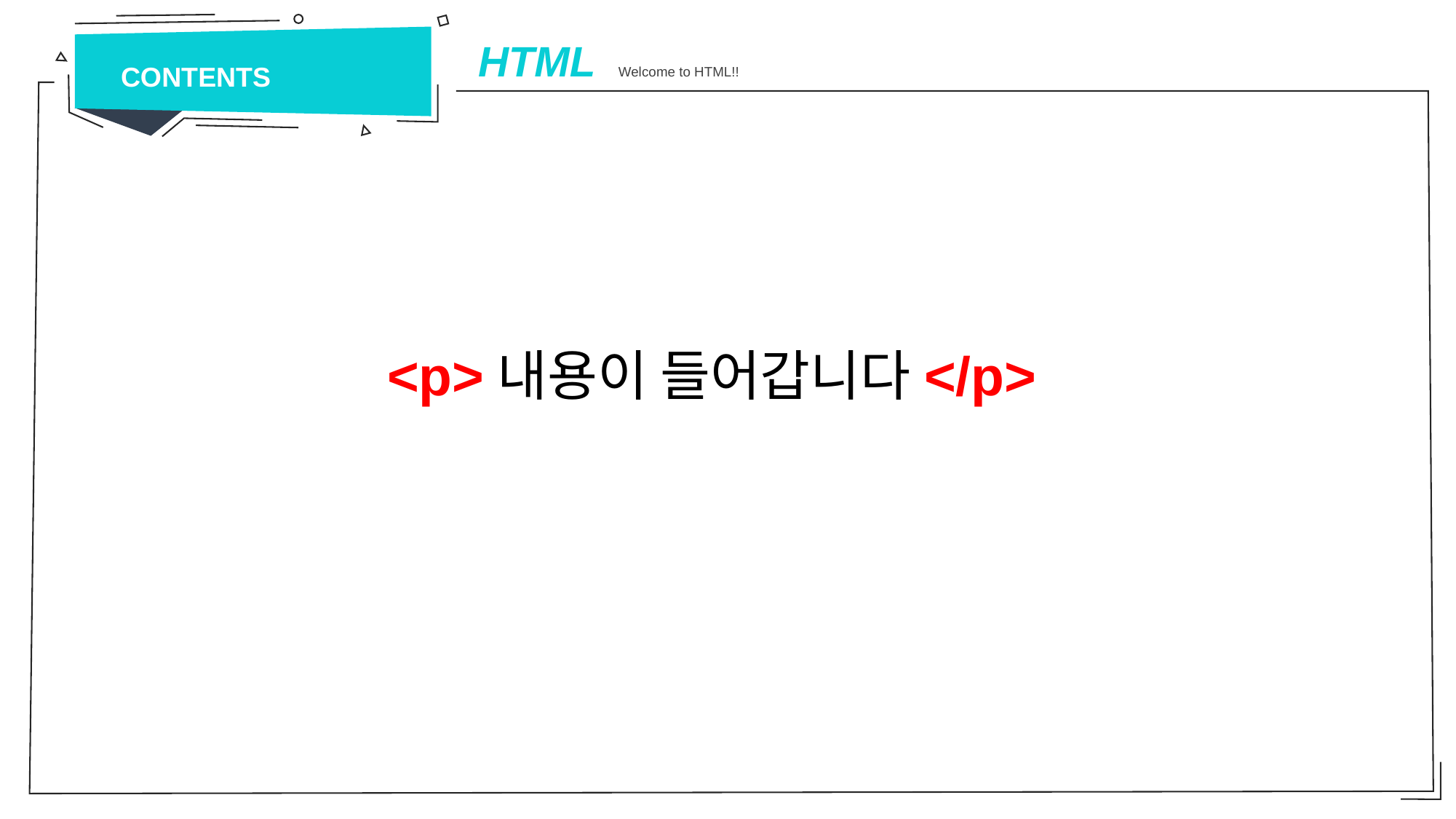

HTML  Welcome to HTML!!

CONTENTS

<p>내용이 들어갑니다</p>